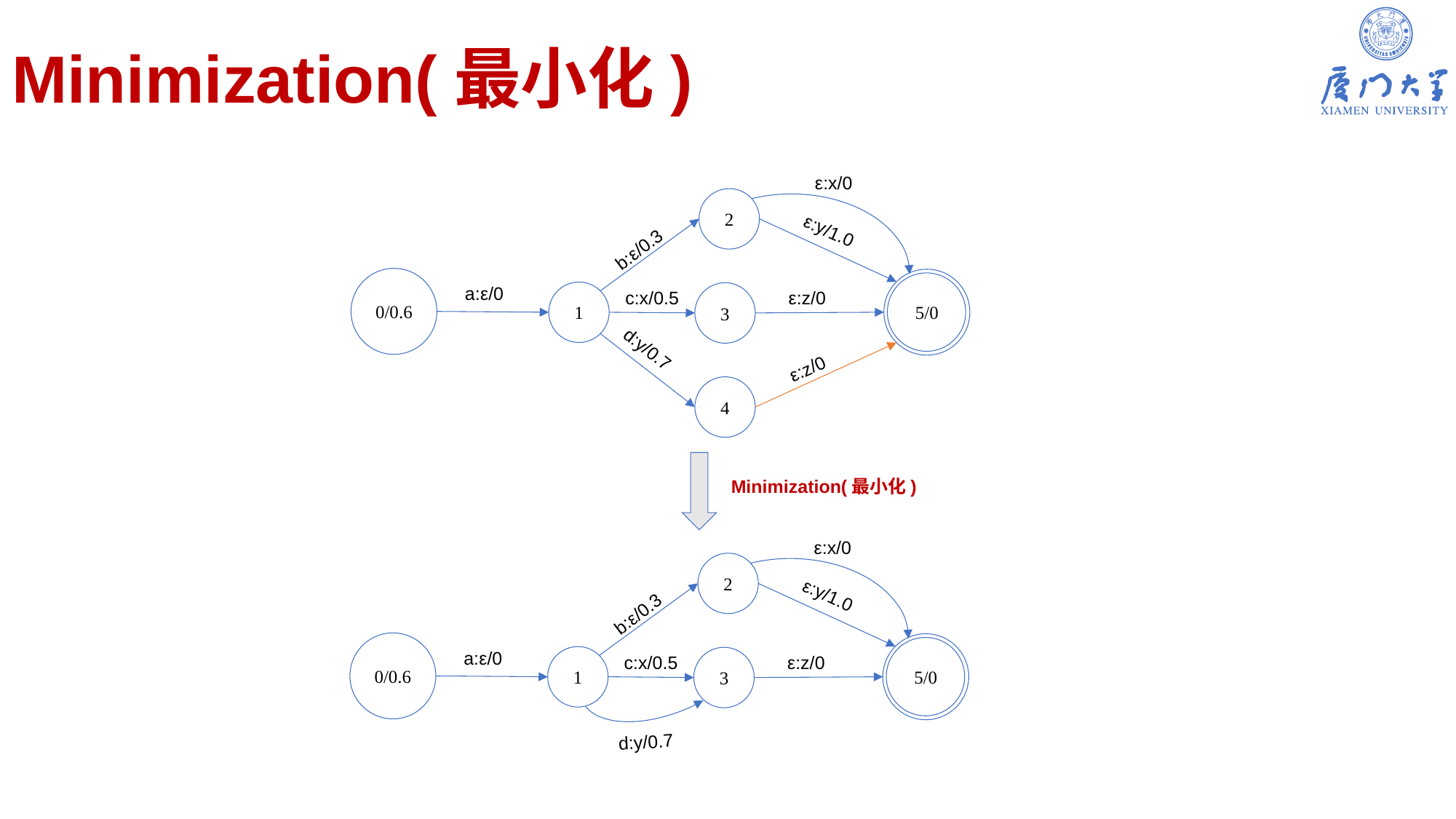

Minimization(最小化)
ε:x/0
2

ε:y/1.0
b:ε/0.3
0/0.6
5/0

a:ε/0
c:x/0.5
ε:z/0
1
3
d:y/0.7
ε:z/0
4

# Minimization(最小化)
ε:x/0
2

ε:y/1.0
b:ε/0.3

0/0.6
5/0

a:ε/0
c:x/0.5
ε:z/0
1
3
d:y/0.7